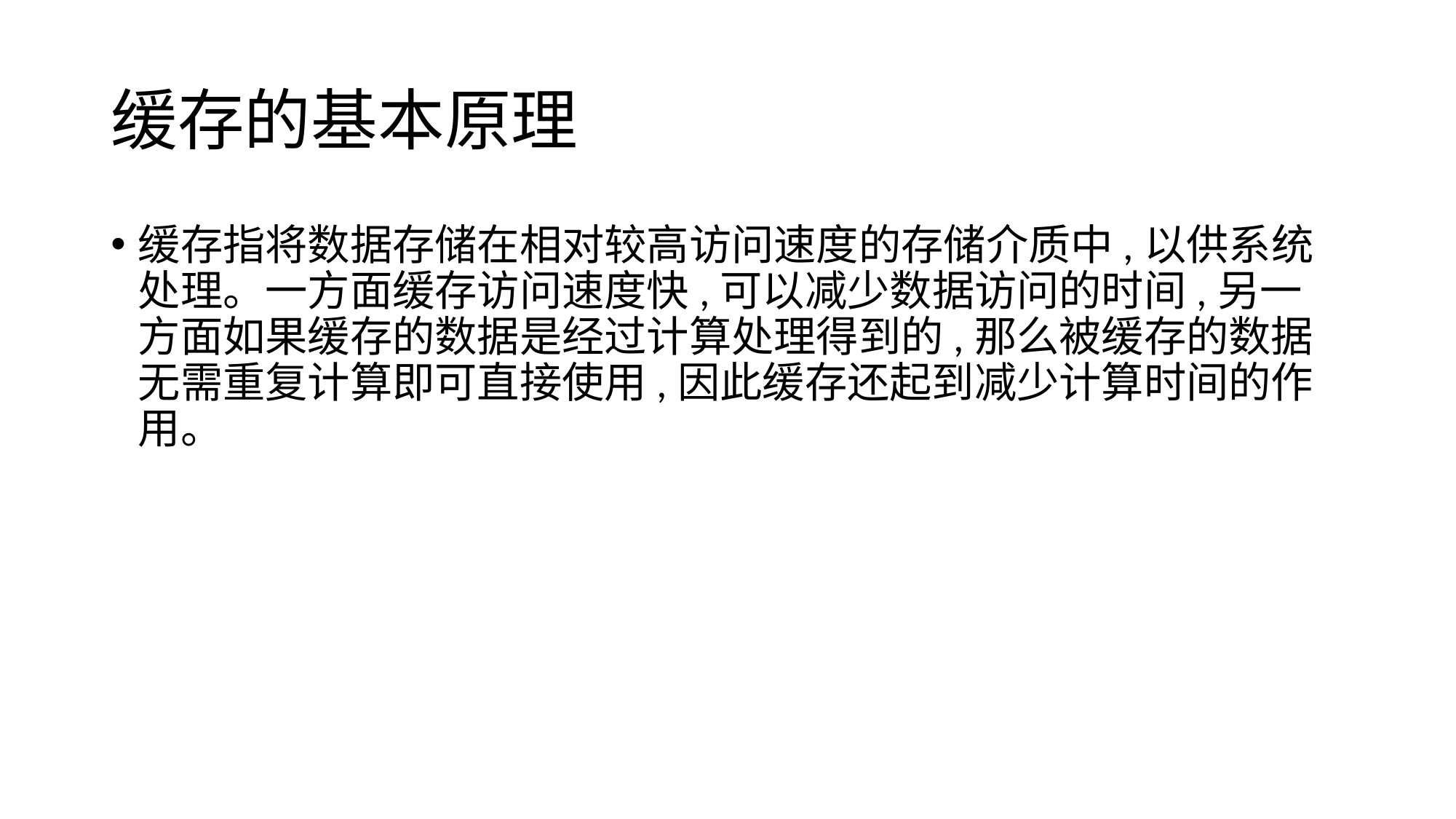

# 缓存的基本原理
缓存指将数据存储在相对较高访问速度的存储介质中,以供系统处理。一方面缓存访问速度快,可以减少数据访问的时间,另一方面如果缓存的数据是经过计算处理得到的,那么被缓存的数据无需重复计算即可直接使用,因此缓存还起到减少计算时间的作用。